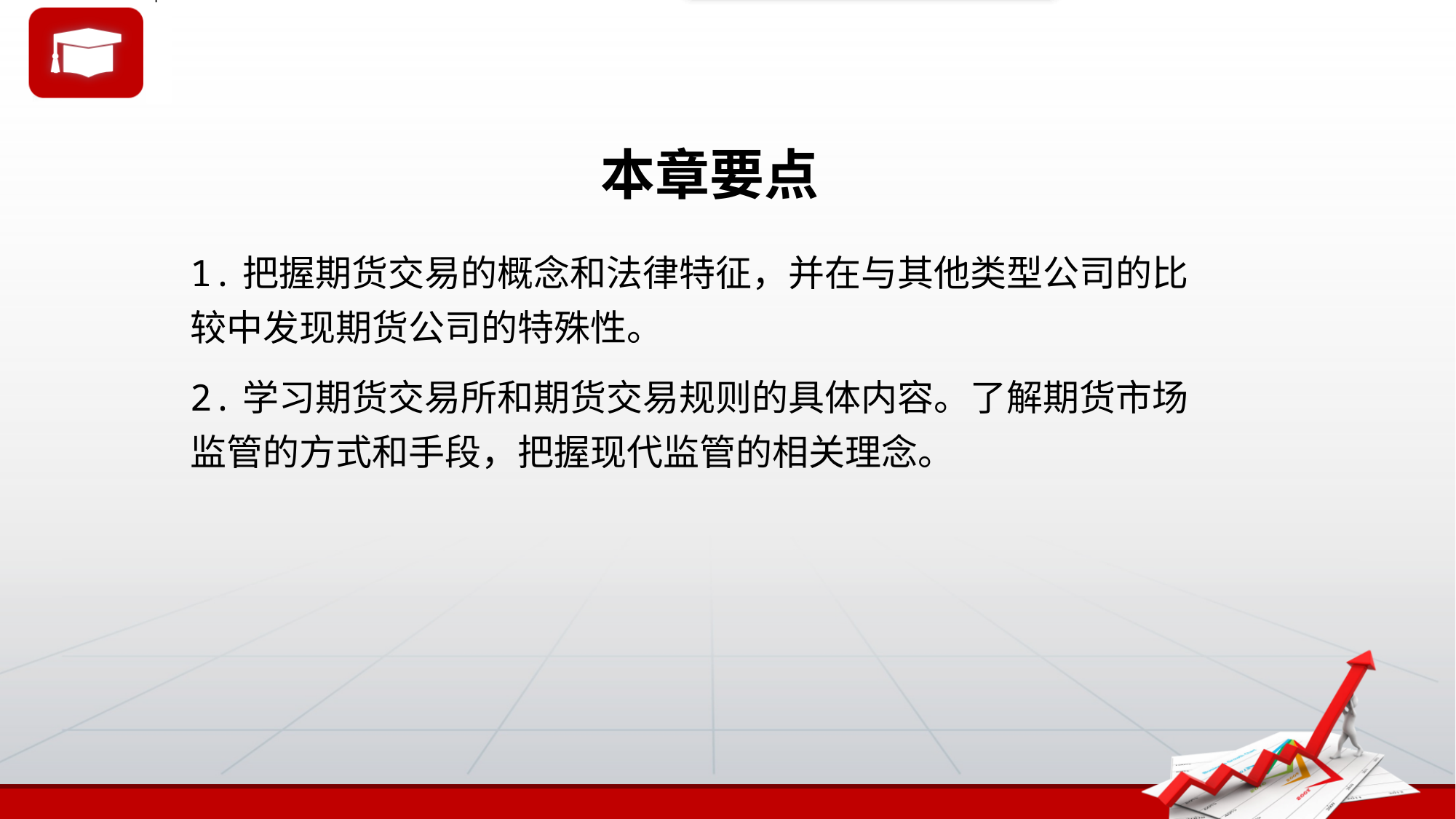

# 本章要点
1.把握期货交易的概念和法律特征，并在与其他类型公司的比较中发现期货公司的特殊性。
2.学习期货交易所和期货交易规则的具体内容。了解期货市场监管的方式和手段，把握现代监管的相关理念。